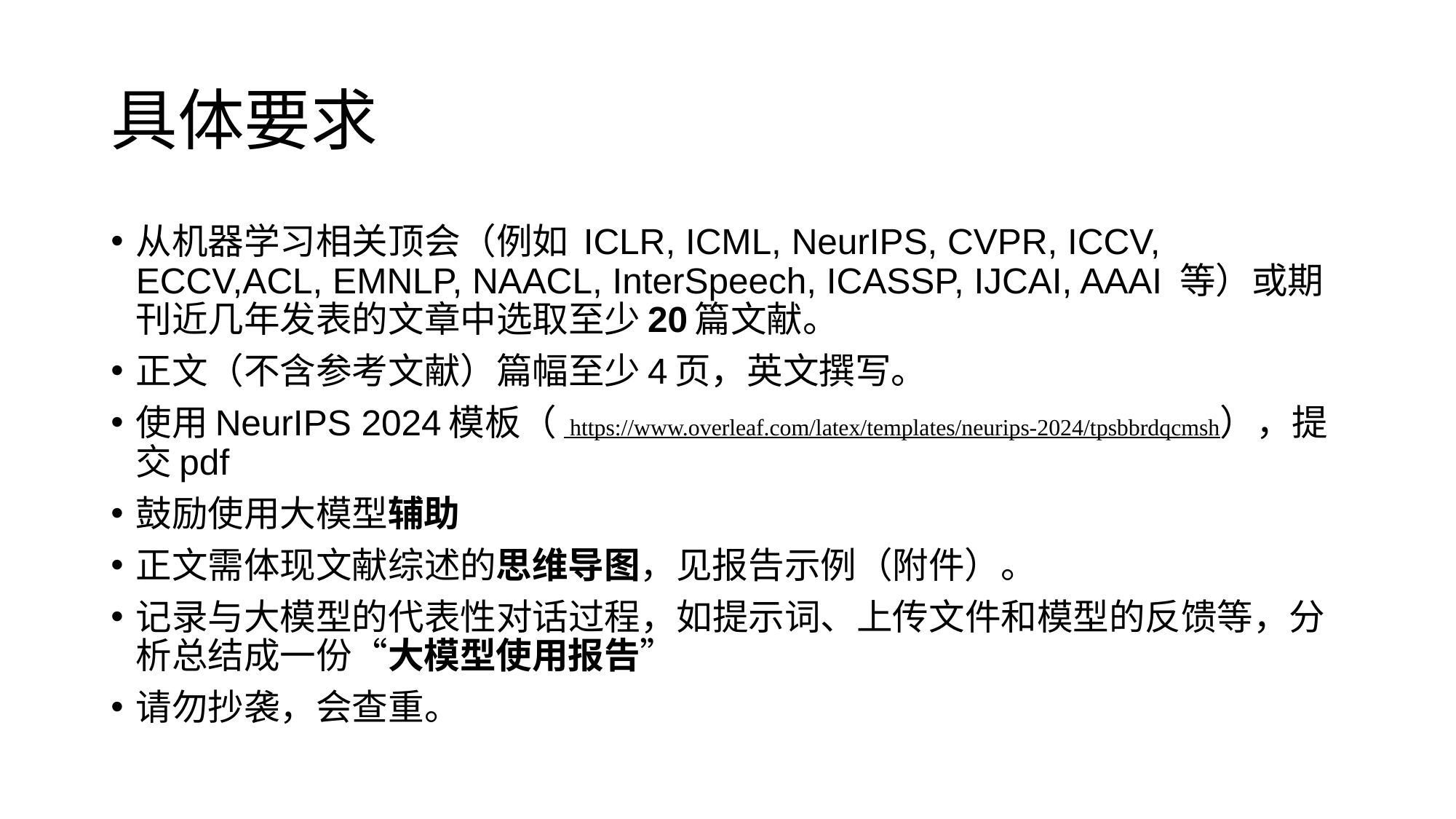

# 具体要求
从机器学习相关顶会（例如 ICLR, ICML, NeurIPS, CVPR, ICCV, ECCV,ACL, EMNLP, NAACL, InterSpeech, ICASSP, IJCAI, AAAI 等）或期刊近几年发表的文章中选取至少20篇文献。
正文（不含参考文献）篇幅至少4页，英文撰写。
使用NeurIPS 2024模板（ https://www.overleaf.com/latex/templates/neurips-2024/tpsbbrdqcmsh），提交pdf
鼓励使用大模型辅助
正文需体现文献综述的思维导图，见报告示例（附件）。
记录与大模型的代表性对话过程，如提示词、上传文件和模型的反馈等，分析总结成一份“大模型使用报告”
请勿抄袭，会查重。